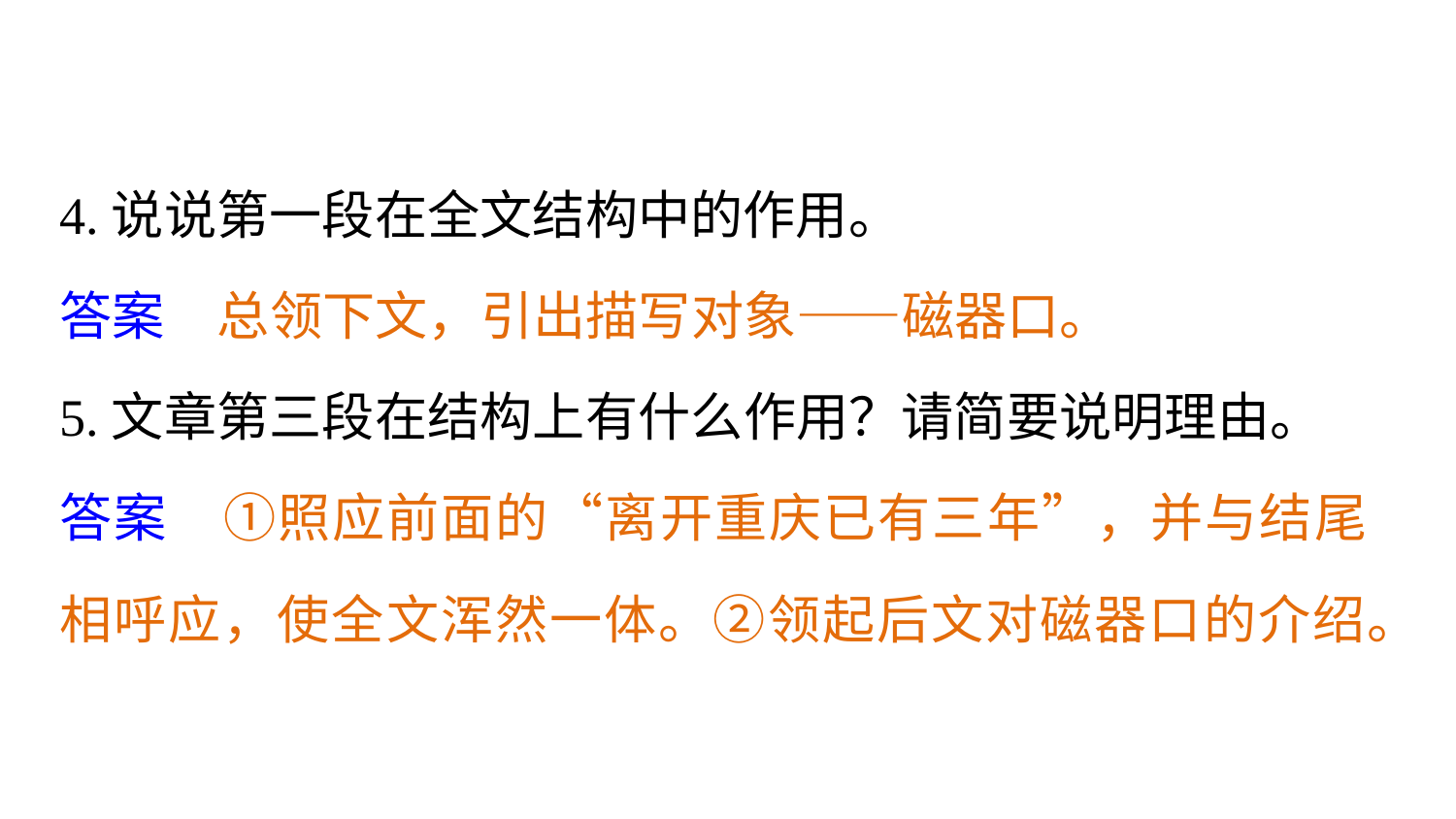

4.说说第一段在全文结构中的作用。
答案　总领下文，引出描写对象——磁器口。
5.文章第三段在结构上有什么作用？请简要说明理由。
答案　①照应前面的“离开重庆已有三年”，并与结尾相呼应，使全文浑然一体。②领起后文对磁器口的介绍。